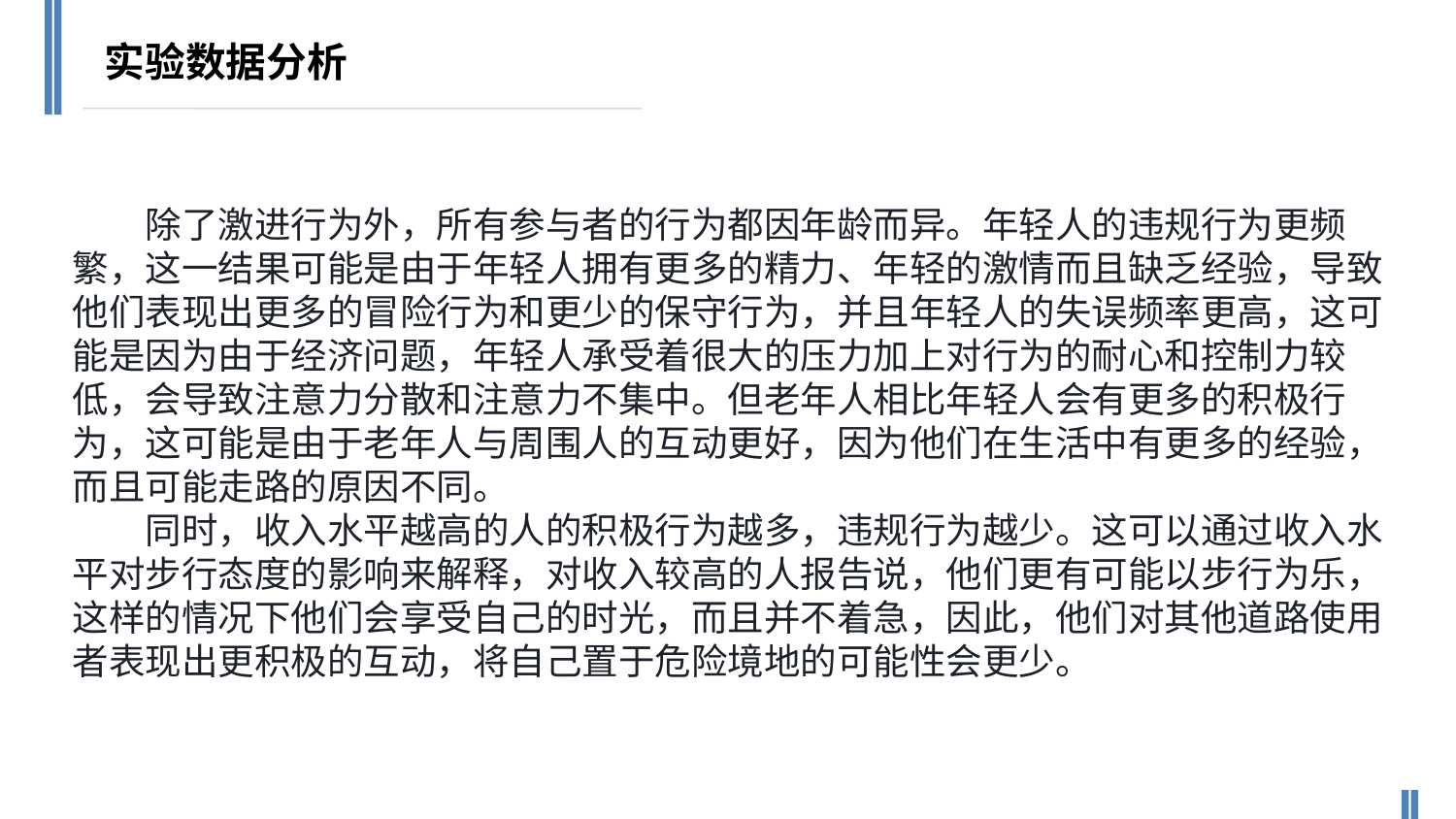

实验数据分析
除了激进行为外，所有参与者的行为都因年龄而异。年轻人的违规行为更频繁，这一结果可能是由于年轻人拥有更多的精力、年轻的激情而且缺乏经验，导致他们表现出更多的冒险行为和更少的保守行为，并且年轻人的失误频率更高，这可能是因为由于经济问题，年轻人承受着很大的压力加上对行为的耐心和控制力较低，会导致注意力分散和注意力不集中。但老年人相比年轻人会有更多的积极行为，这可能是由于老年人与周围人的互动更好，因为他们在生活中有更多的经验，而且可能走路的原因不同。
同时，收入水平越高的人的积极行为越多，违规行为越少。这可以通过收入水平对步行态度的影响来解释，对收入较高的人报告说，他们更有可能以步行为乐，这样的情况下他们会享受自己的时光，而且并不着急，因此，他们对其他道路使用者表现出更积极的互动，将自己置于危险境地的可能性会更少。